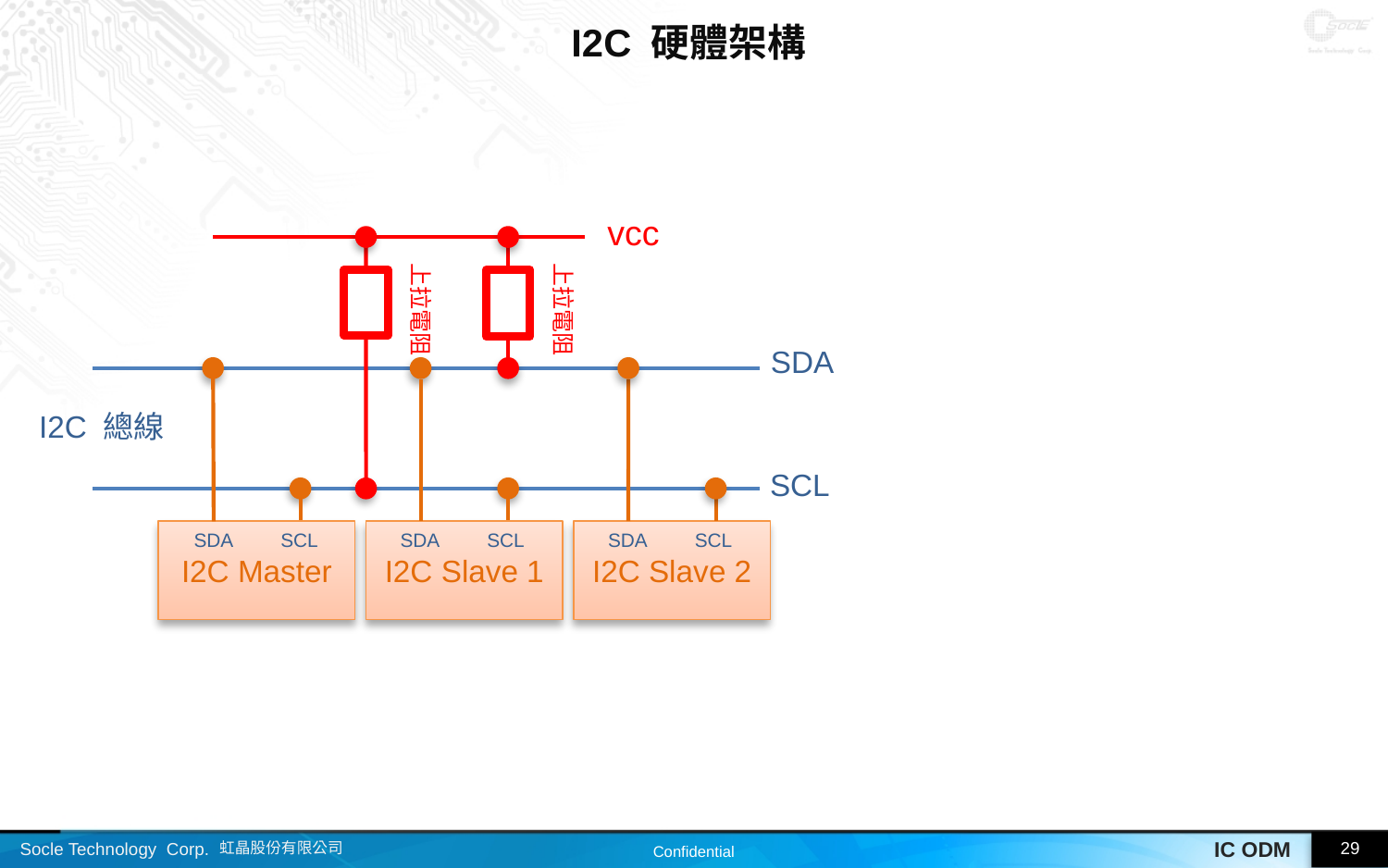

# I2C 硬體架構
vcc

上拉電阻
上拉電阻

SDA

I2C 總線
SCL

I2C Master
SDA
SCL
I2C Slave 1
SDA
SCL
I2C Slave 2
SDA
SCL